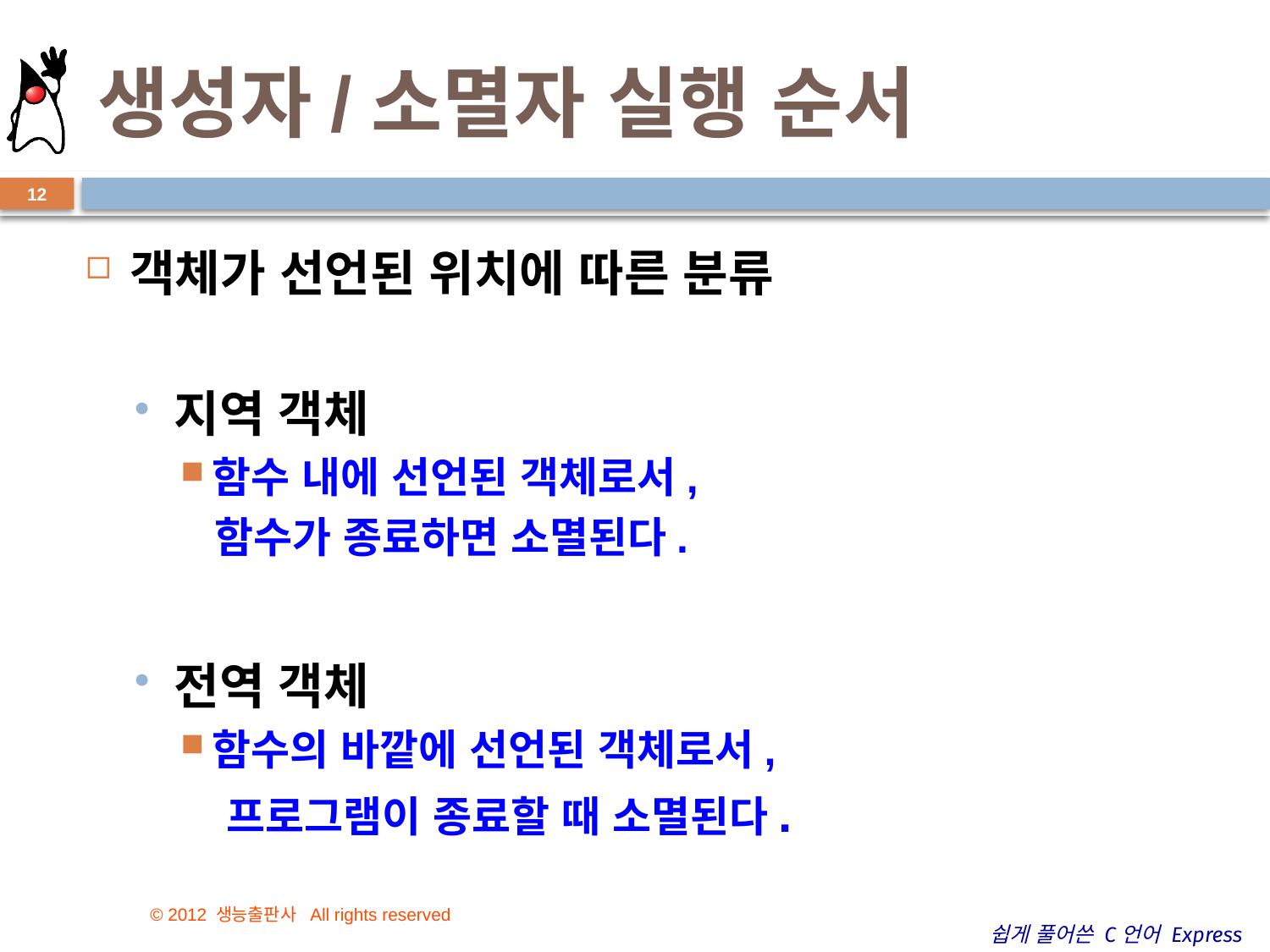

# 생성자/소멸자 실행 순서
12
객체가 선언된 위치에 따른 분류

지역 객체
함수 내에 선언된 객체로서,
  함수가 종료하면 소멸된다.

전역 객체
함수의 바깥에 선언된 객체로서,
   프로그램이 종료할 때 소멸된다.